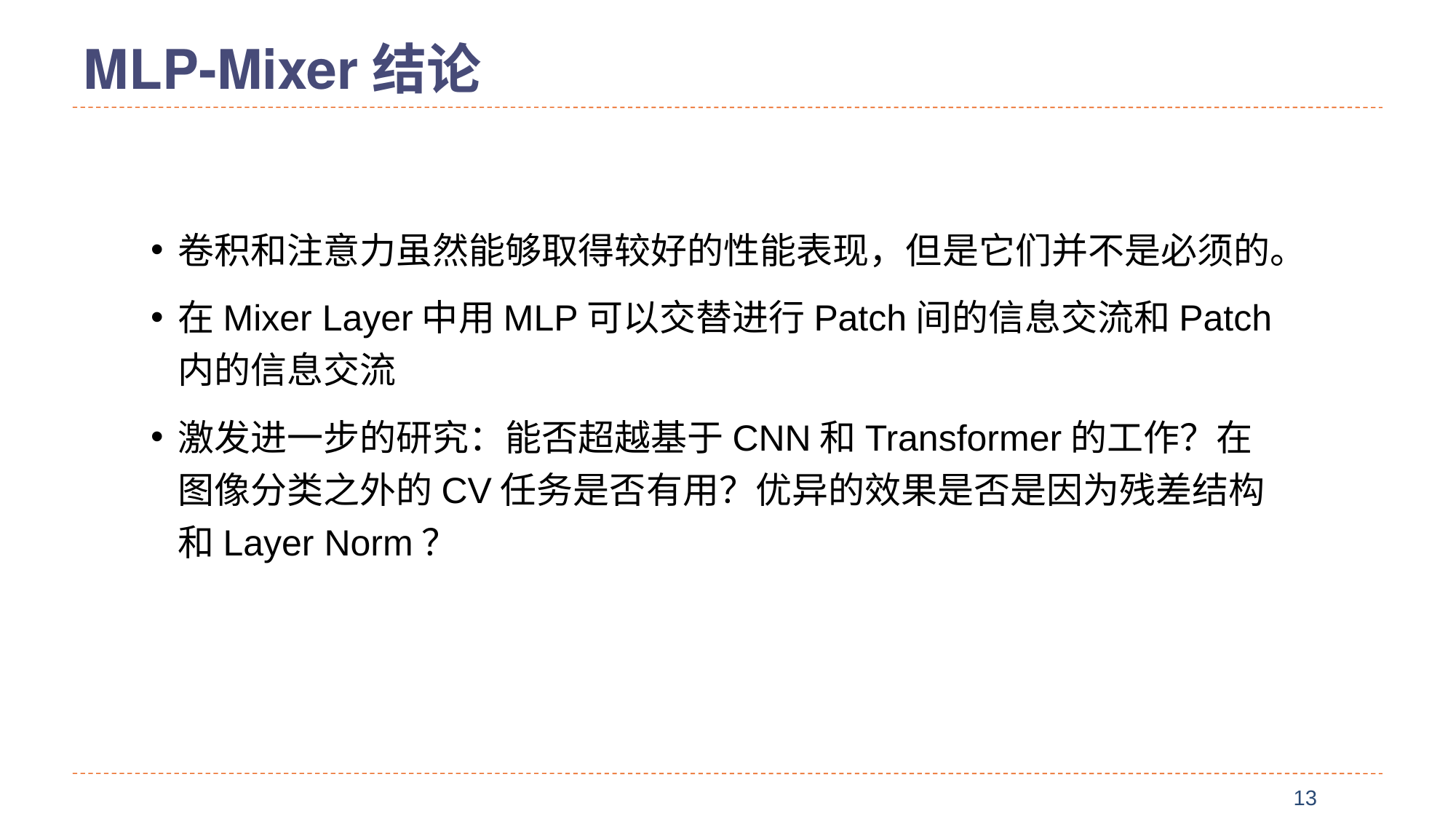

# MLP-Mixer结论
卷积和注意力虽然能够取得较好的性能表现，但是它们并不是必须的。
在Mixer Layer中用MLP可以交替进行Patch间的信息交流和Patch内的信息交流
激发进一步的研究：能否超越基于CNN和Transformer的工作？在图像分类之外的CV任务是否有用？优异的效果是否是因为残差结构和Layer Norm？